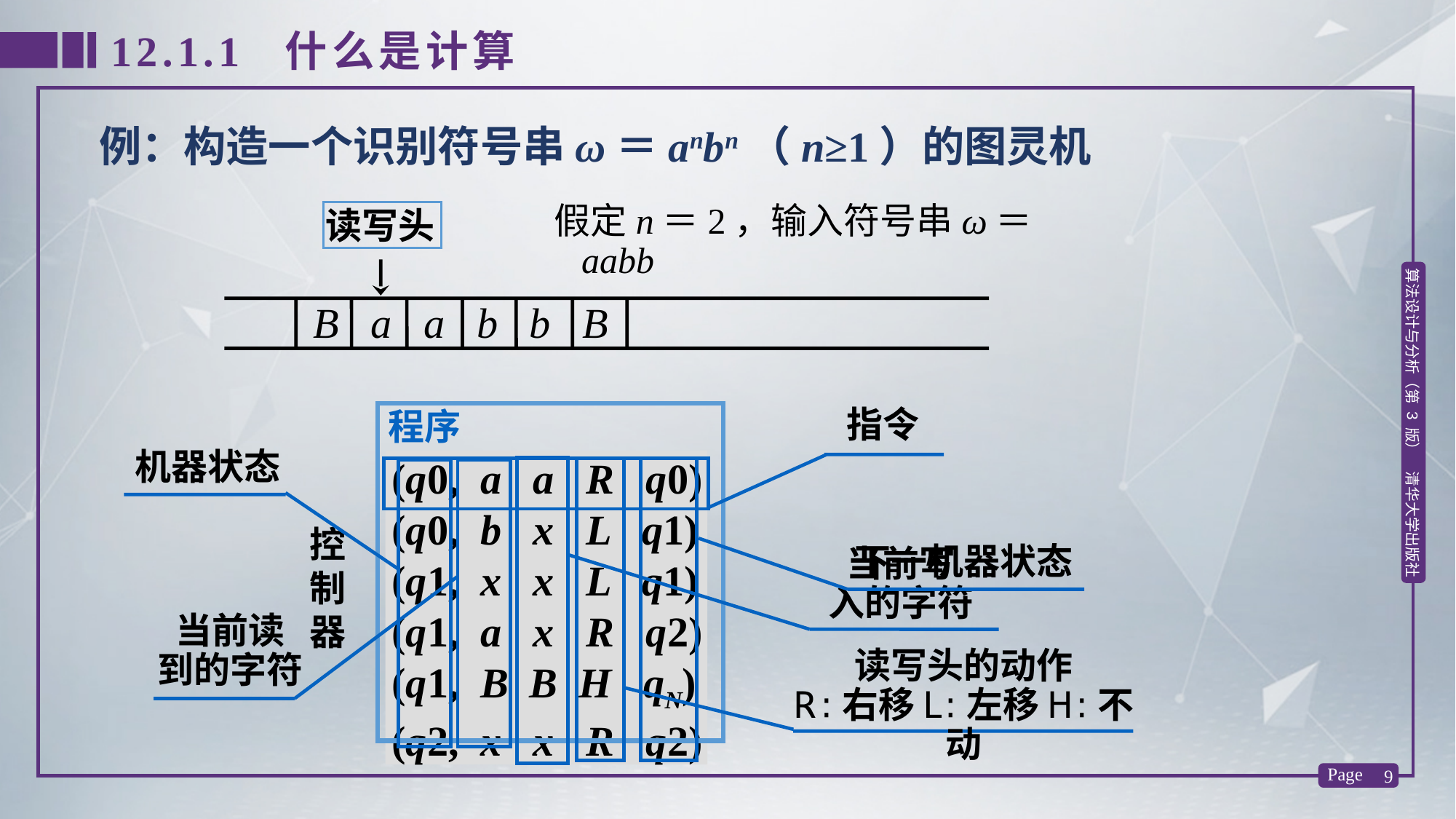

12.1.1  什么是计算
例：构造一个识别符号串ω＝anbn（n≥1）的图灵机
假定n＝2，输入符号串ω＝aabb
读写头

B   a   a   b   b   B

程序

指令

(q0,  a   a   R   q0)
(q0,  b   x   L   q1)
(q1,  x   x   L   q1)
(q1,  a   x   R   q2)
(q1,  B  B  H   qN)
(q2,  x   x   R   q2)
机器状态

当前写
入的字符

读写头的动作
R:右移L:左移H:不动

下一机器状态

当前读
到的字符
控制器